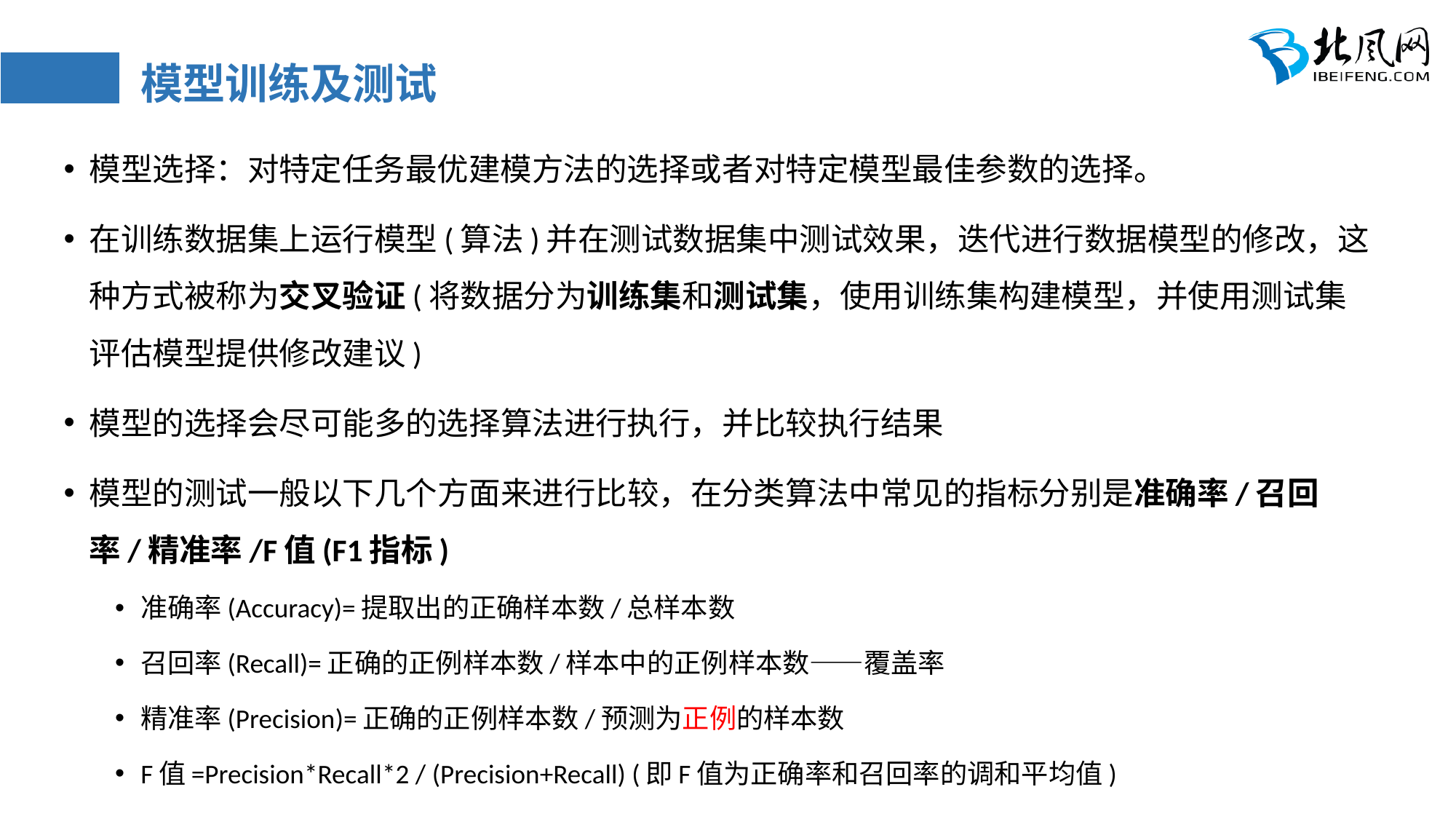

# 模型训练及测试
模型选择：对特定任务最优建模方法的选择或者对特定模型最佳参数的选择。
在训练数据集上运行模型(算法)并在测试数据集中测试效果，迭代进行数据模型的修改，这种方式被称为交叉验证(将数据分为训练集和测试集，使用训练集构建模型，并使用测试集评估模型提供修改建议)
模型的选择会尽可能多的选择算法进行执行，并比较执行结果
模型的测试一般以下几个方面来进行比较，在分类算法中常见的指标分别是准确率/召回率/精准率/F值(F1指标)
准确率(Accuracy)=提取出的正确样本数/总样本数
召回率(Recall)=正确的正例样本数/样本中的正例样本数——覆盖率
精准率(Precision)=正确的正例样本数/预测为正例的样本数
F值=Precision*Recall*2 / (Precision+Recall) (即F值为正确率和召回率的调和平均值)